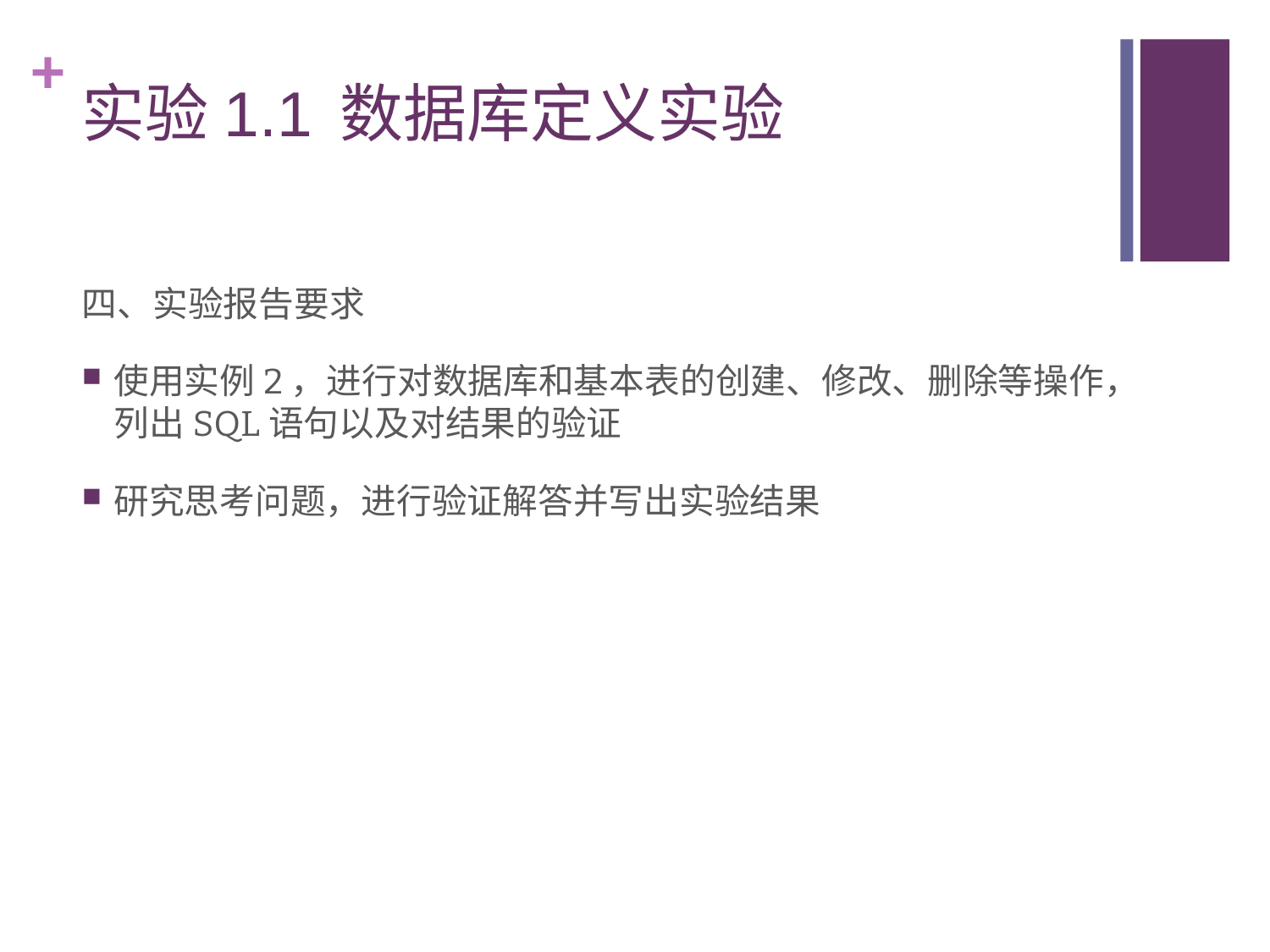

# 实验1.1 数据库定义实验
四、实验报告要求
使用实例2，进行对数据库和基本表的创建、修改、删除等操作，列出SQL语句以及对结果的验证
研究思考问题，进行验证解答并写出实验结果